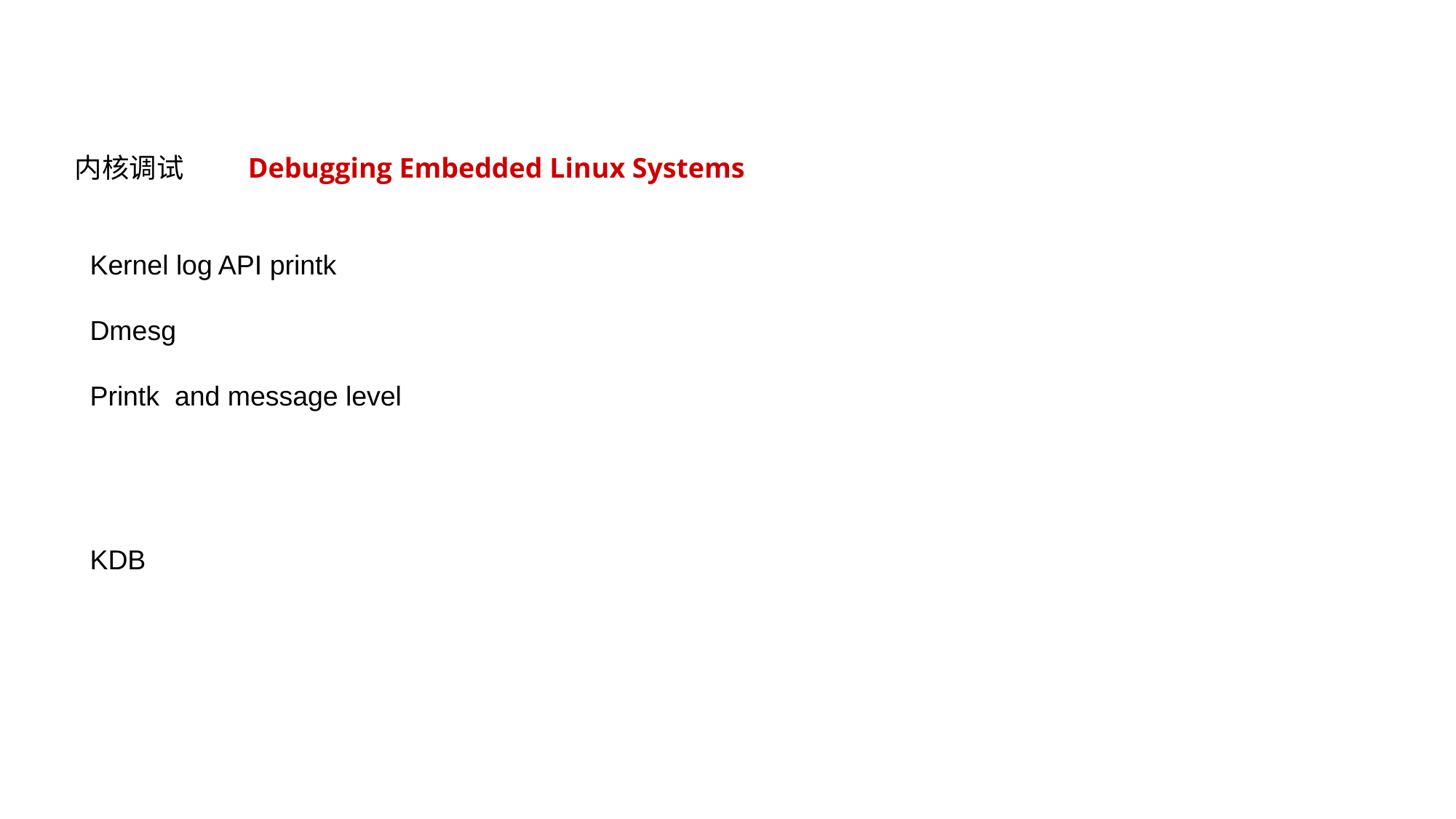

内核调试
Debugging Embedded Linux Systems
Kernel log API printk

Dmesg

Printk  and message level

KDB